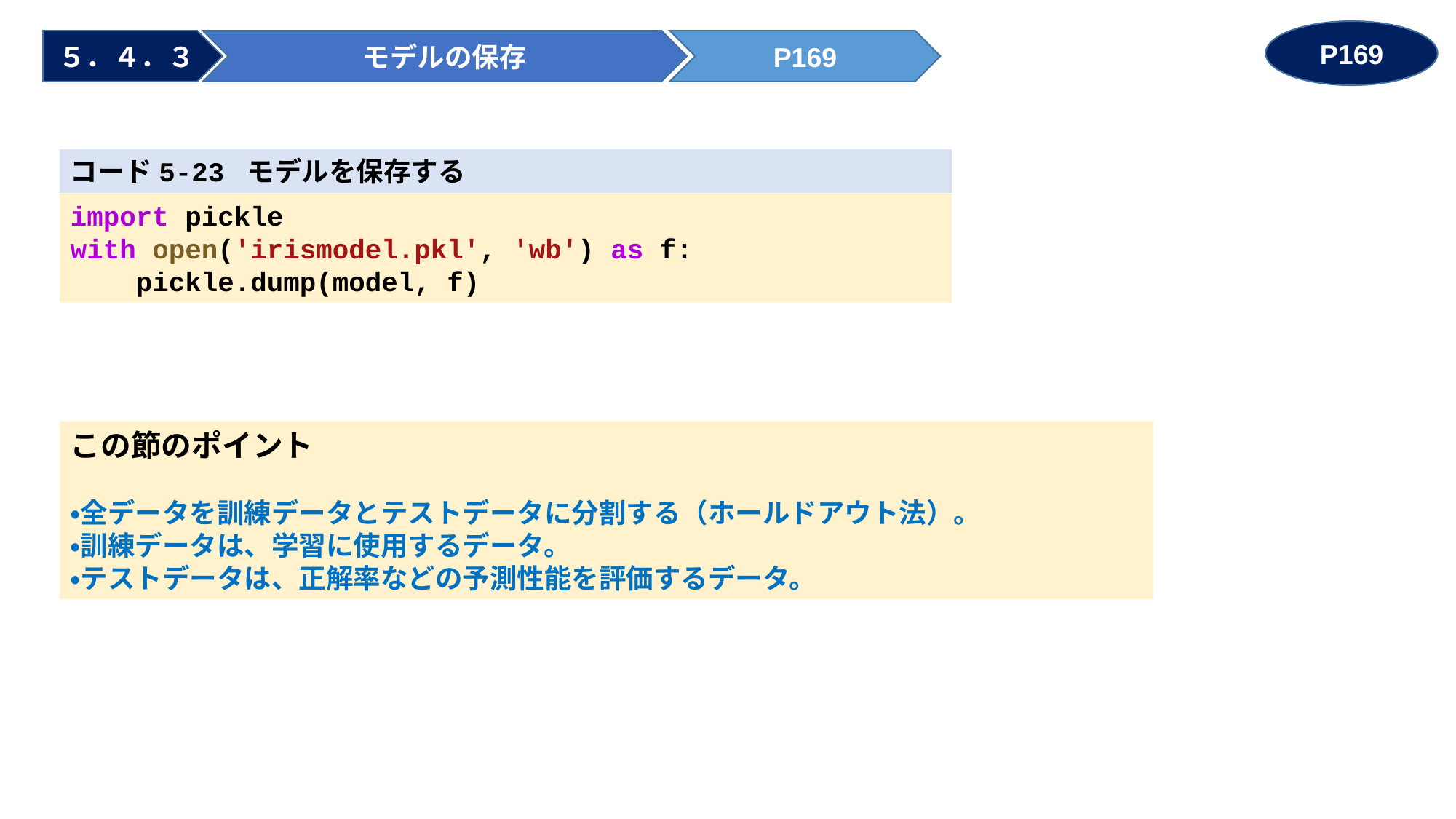

P169
５．４．３
モデルの保存
P169
コード5-23 モデルを保存する
import pickle
with open('irismodel.pkl', 'wb') as f:
    pickle.dump(model, f)
この節のポイント

・全データを訓練データとテストデータに分割する（ホールドアウト法）。
・訓練データは、学習に使用するデータ。
・テストデータは、正解率などの予測性能を評価するデータ。